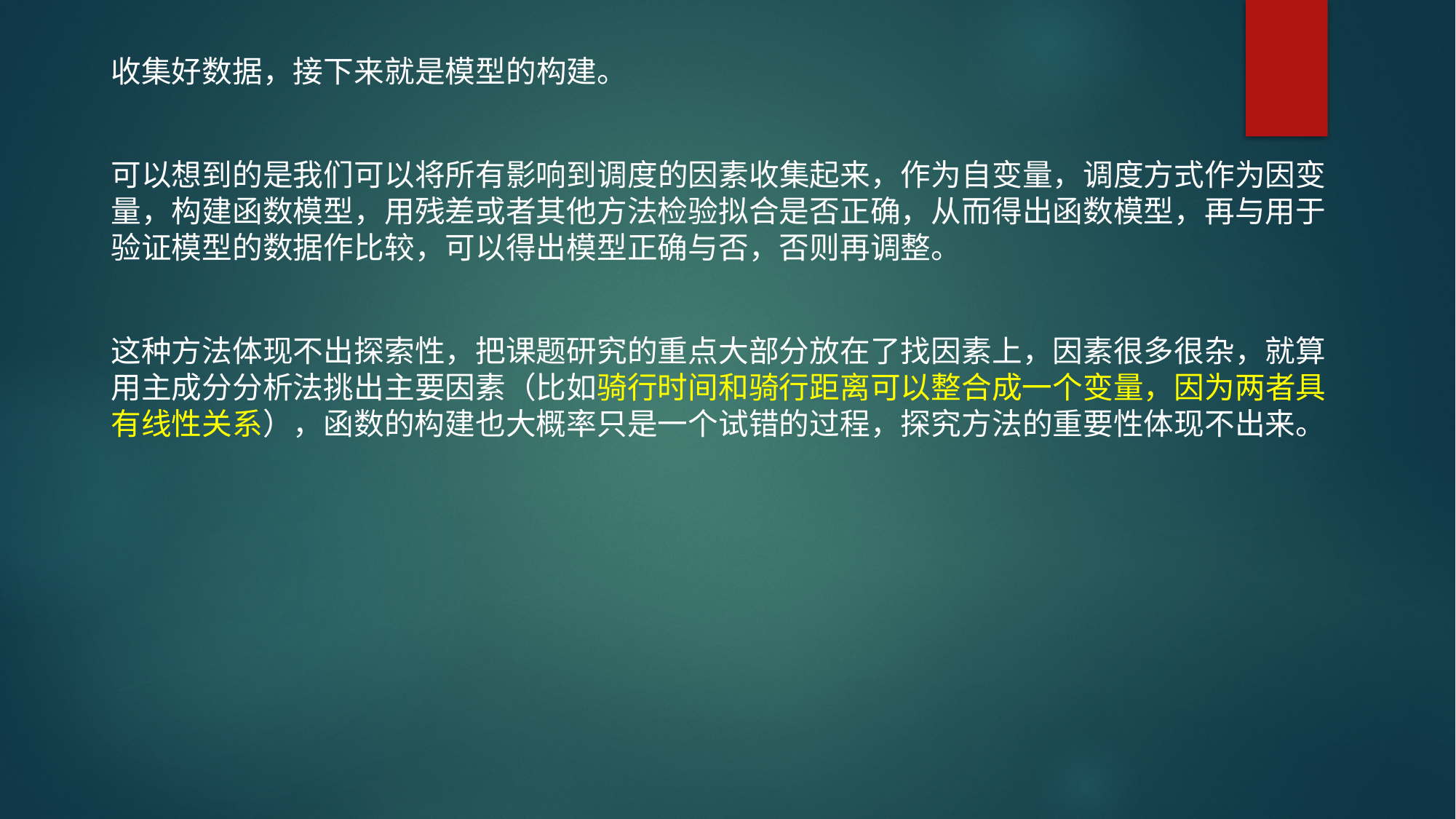

收集好数据，接下来就是模型的构建。

可以想到的是我们可以将所有影响到调度的因素收集起来，作为自变量，调度方式作为因变量，构建函数模型，用残差或者其他方法检验拟合是否正确，从而得出函数模型，再与用于验证模型的数据作比较，可以得出模型正确与否，否则再调整。

这种方法体现不出探索性，把课题研究的重点大部分放在了找因素上，因素很多很杂，就算用主成分分析法挑出主要因素（比如骑行时间和骑行距离可以整合成一个变量，因为两者具有线性关系），函数的构建也大概率只是一个试错的过程，探究方法的重要性体现不出来。